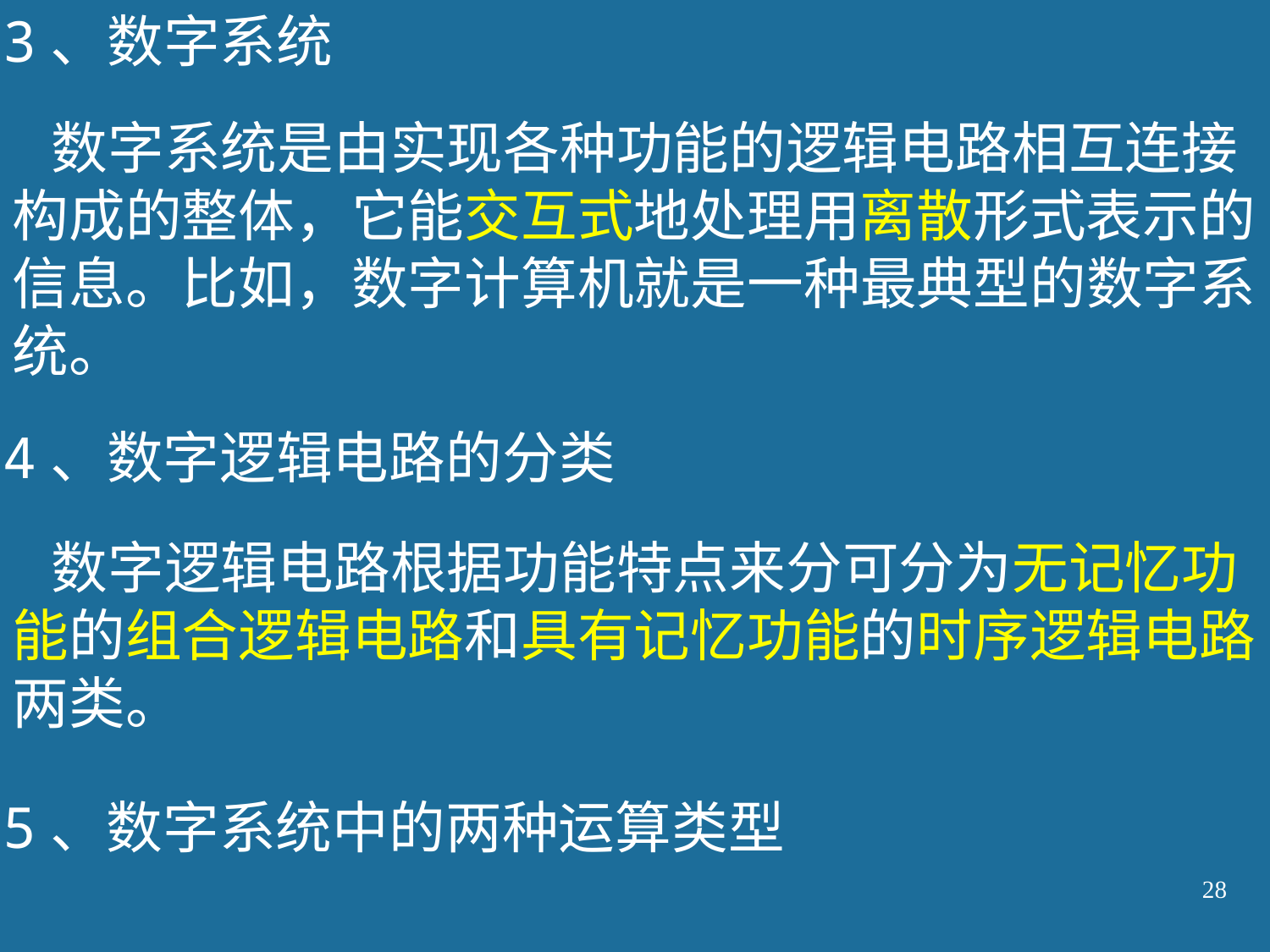

3、数字系统
  数字系统是由实现各种功能的逻辑电路相互连接构成的整体，它能交互式地处理用离散形式表示的信息。比如，数字计算机就是一种最典型的数字系统。
4、数字逻辑电路的分类
  数字逻辑电路根据功能特点来分可分为无记忆功能的组合逻辑电路和具有记忆功能的时序逻辑电路两类。
5、数字系统中的两种运算类型
28